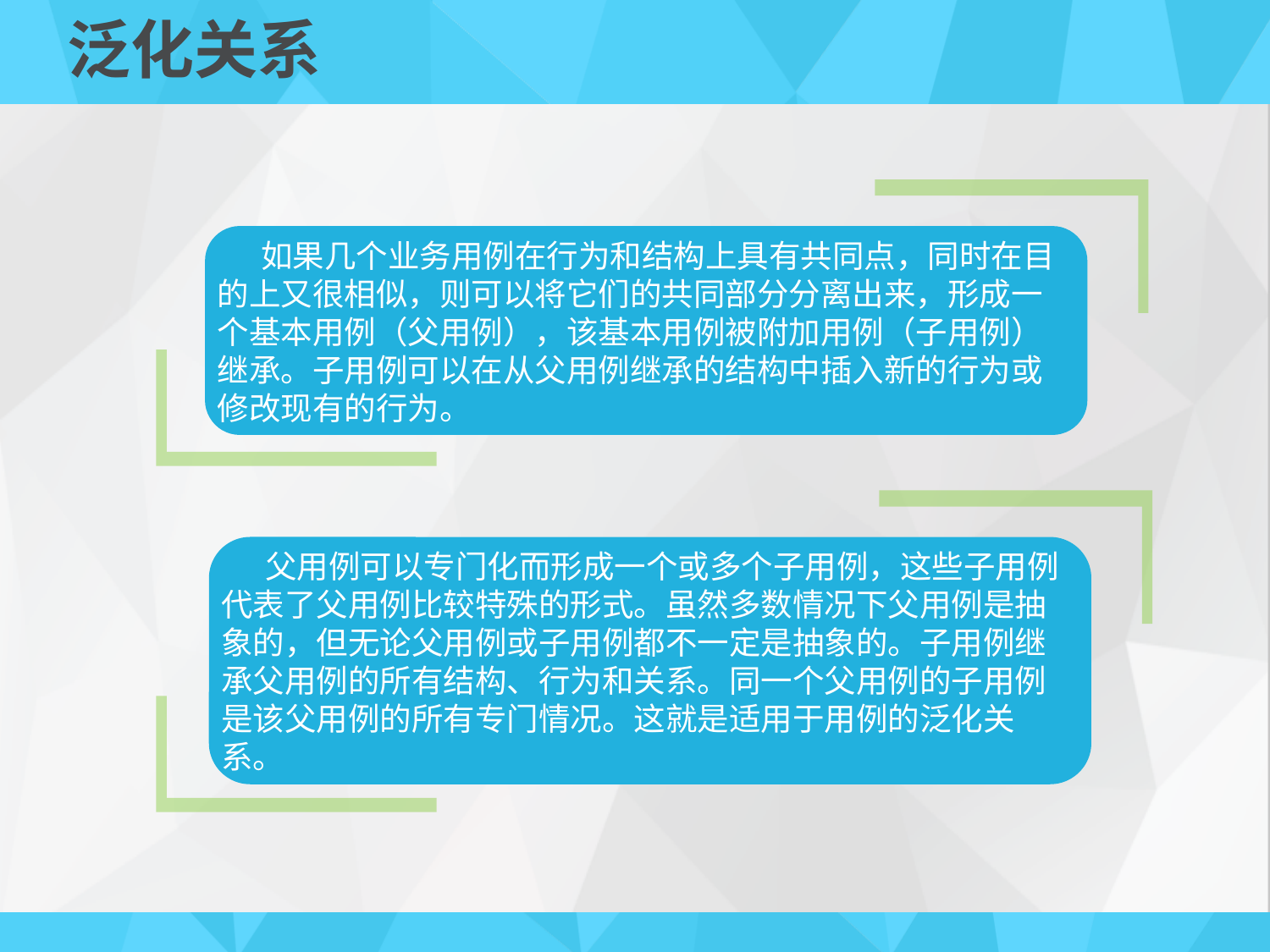

# 泛化关系

     如果几个业务用例在行为和结构上具有共同点，同时在目的上又很相似，则可以将它们的共同部分分离出来，形成一个基本用例（父用例），该基本用例被附加用例（子用例）继承。子用例可以在从父用例继承的结构中插入新的行为或修改现有的行为。

     父用例可以专门化而形成一个或多个子用例，这些子用例代表了父用例比较特殊的形式。虽然多数情况下父用例是抽象的，但无论父用例或子用例都不一定是抽象的。子用例继承父用例的所有结构、行为和关系。同一个父用例的子用例是该父用例的所有专门情况。这就是适用于用例的泛化关系。